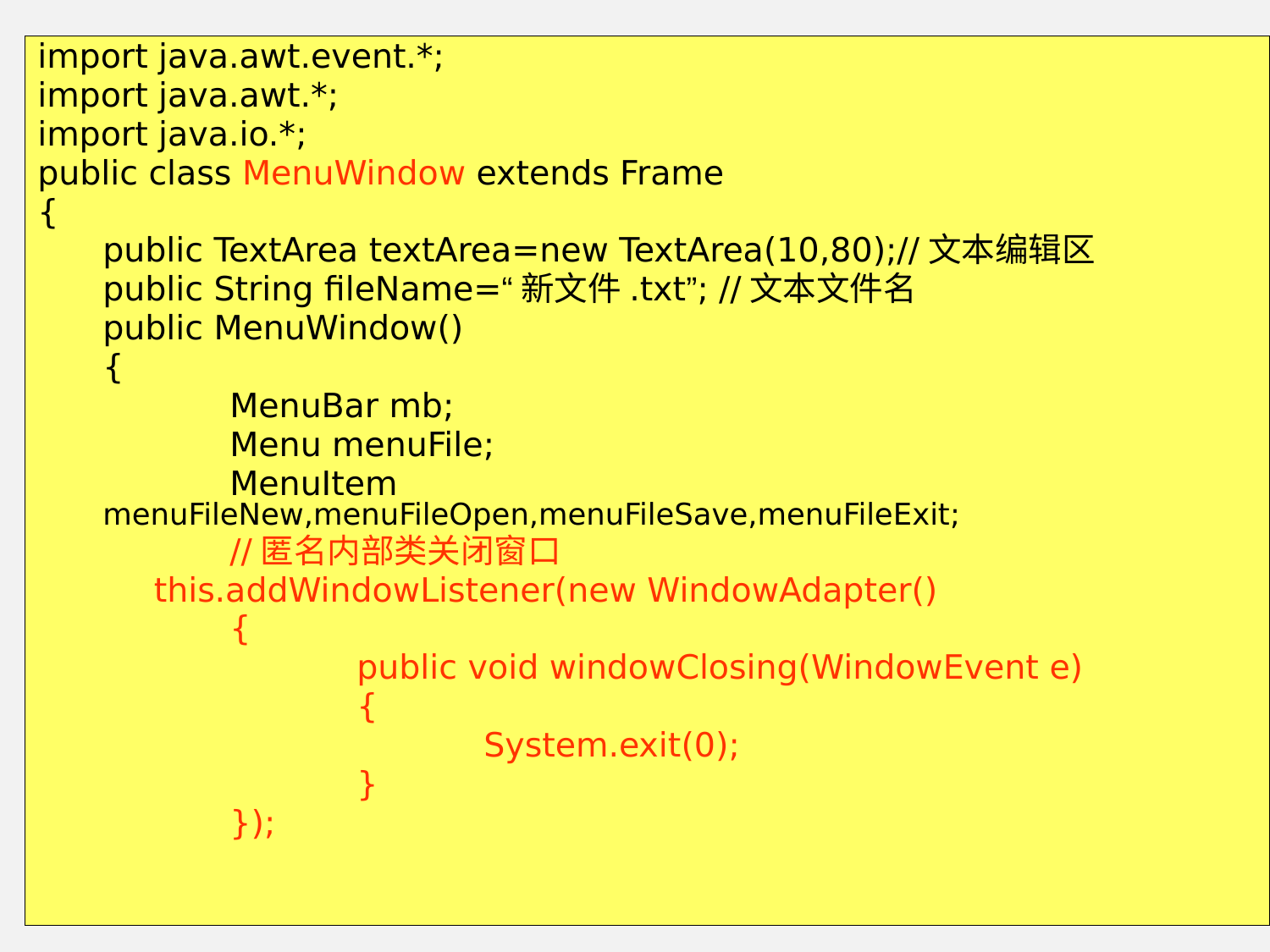

import java.awt.event.*;
import java.awt.*;
import java.io.*;
public class MenuWindow extends Frame
{
	public TextArea textArea=new TextArea(10,80);//文本编辑区
	public String fileName=“新文件.txt”; //文本文件名
	public MenuWindow()
	{
		MenuBar mb;
		Menu menuFile;
		MenuItem menuFileNew,menuFileOpen,menuFileSave,menuFileExit;
		//匿名内部类关闭窗口
           this.addWindowListener(new WindowAdapter()
		{
			public void windowClosing(WindowEvent e)
			{
				System.exit(0);
			}
		});
13